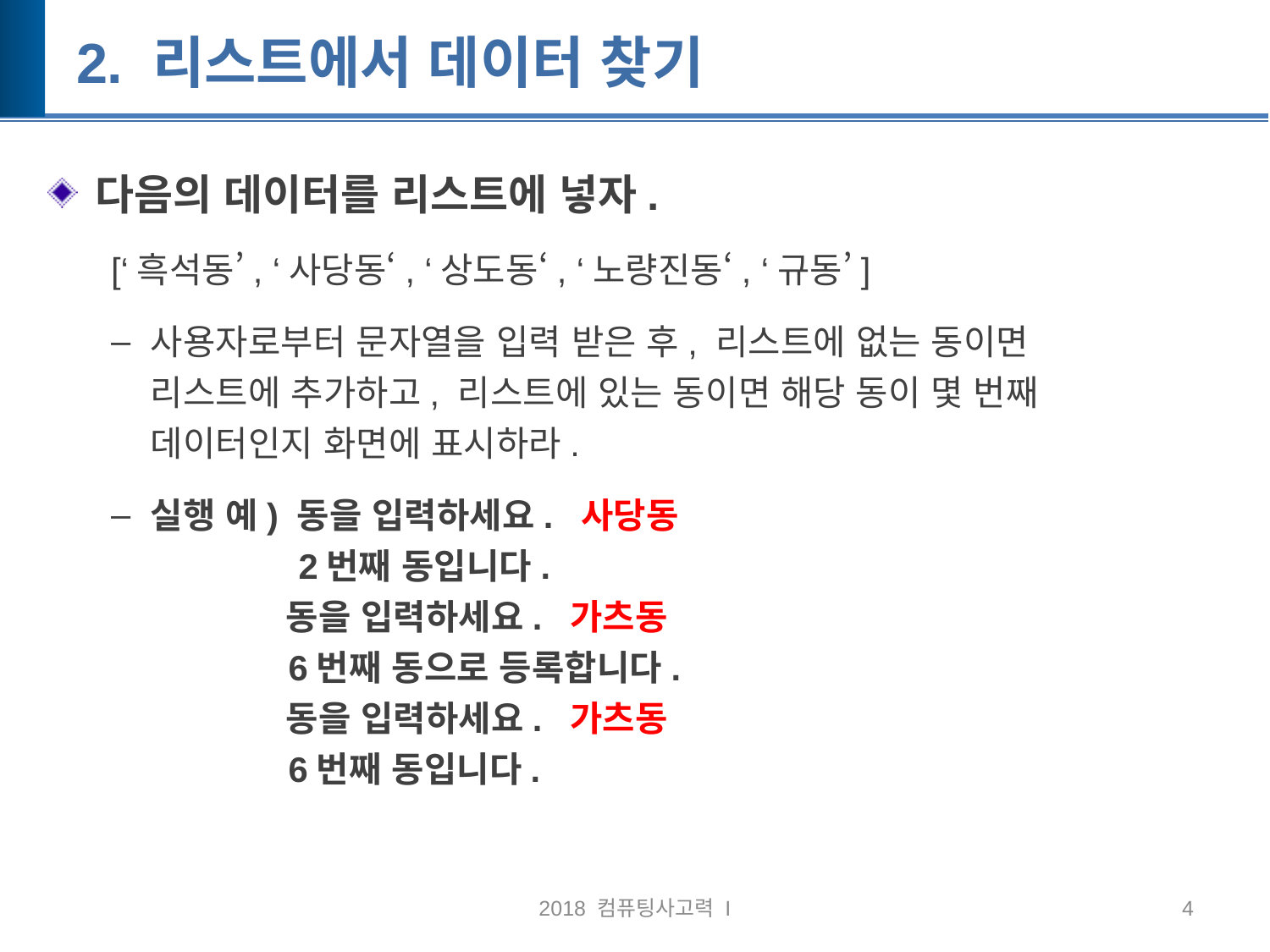

# 2. 리스트에서 데이터 찾기
다음의 데이터를 리스트에 넣자.
[‘흑석동’, ‘사당동‘, ‘상도동‘, ‘노량진동‘, ‘규동’]
사용자로부터 문자열을 입력 받은 후, 리스트에 없는 동이면 리스트에 추가하고, 리스트에 있는 동이면 해당 동이 몇 번째 데이터인지 화면에 표시하라.
실행 예) 동을 입력하세요.  사당동
              2번째 동입니다.
             동을 입력하세요.  가츠동
             6번째 동으로 등록합니다.
             동을 입력하세요.  가츠동
             6번째 동입니다.

2018 컴퓨팅사고력 I
4